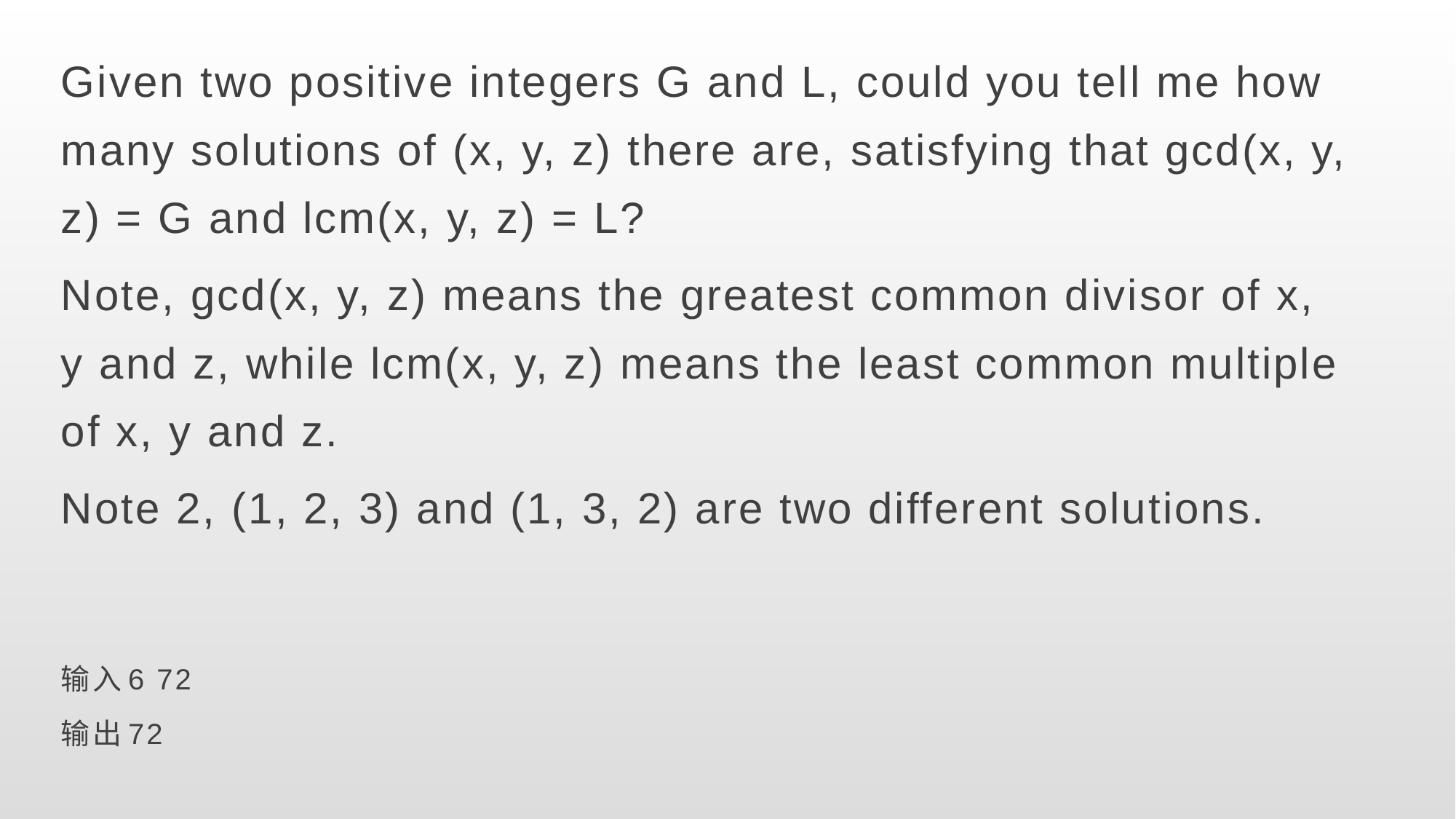

Given two positive integers G and L, could you tell me how many solutions of (x, y, z) there are, satisfying that gcd(x, y, z) = G and lcm(x, y, z) = L?
Note, gcd(x, y, z) means the greatest common divisor of x, y and z, while lcm(x, y, z) means the least common multiple of x, y and z.
Note 2, (1, 2, 3) and (1, 3, 2) are two different solutions.

输入6 72
输出72